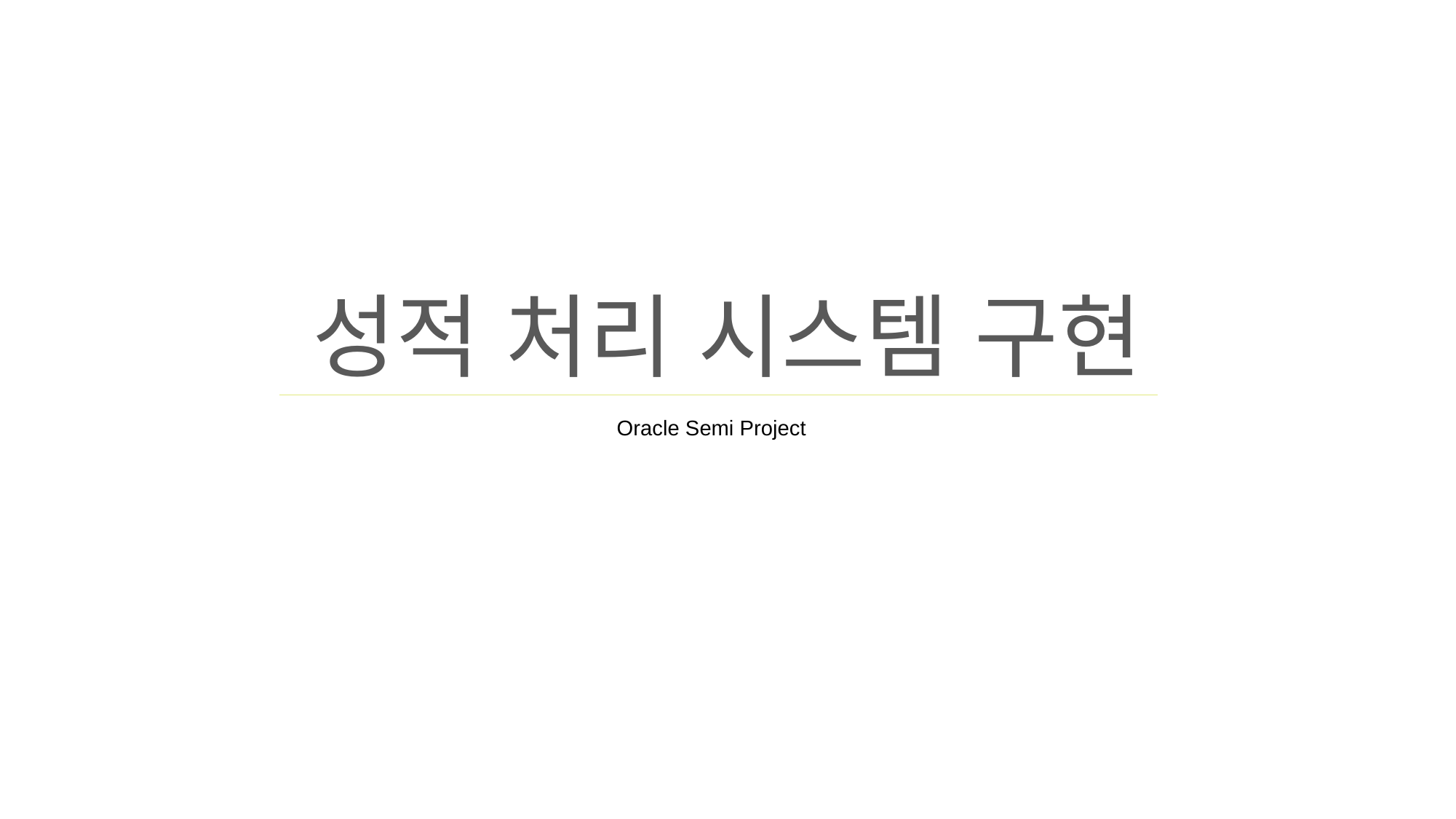

성적 처리 시스템 구현
Oracle Semi Project